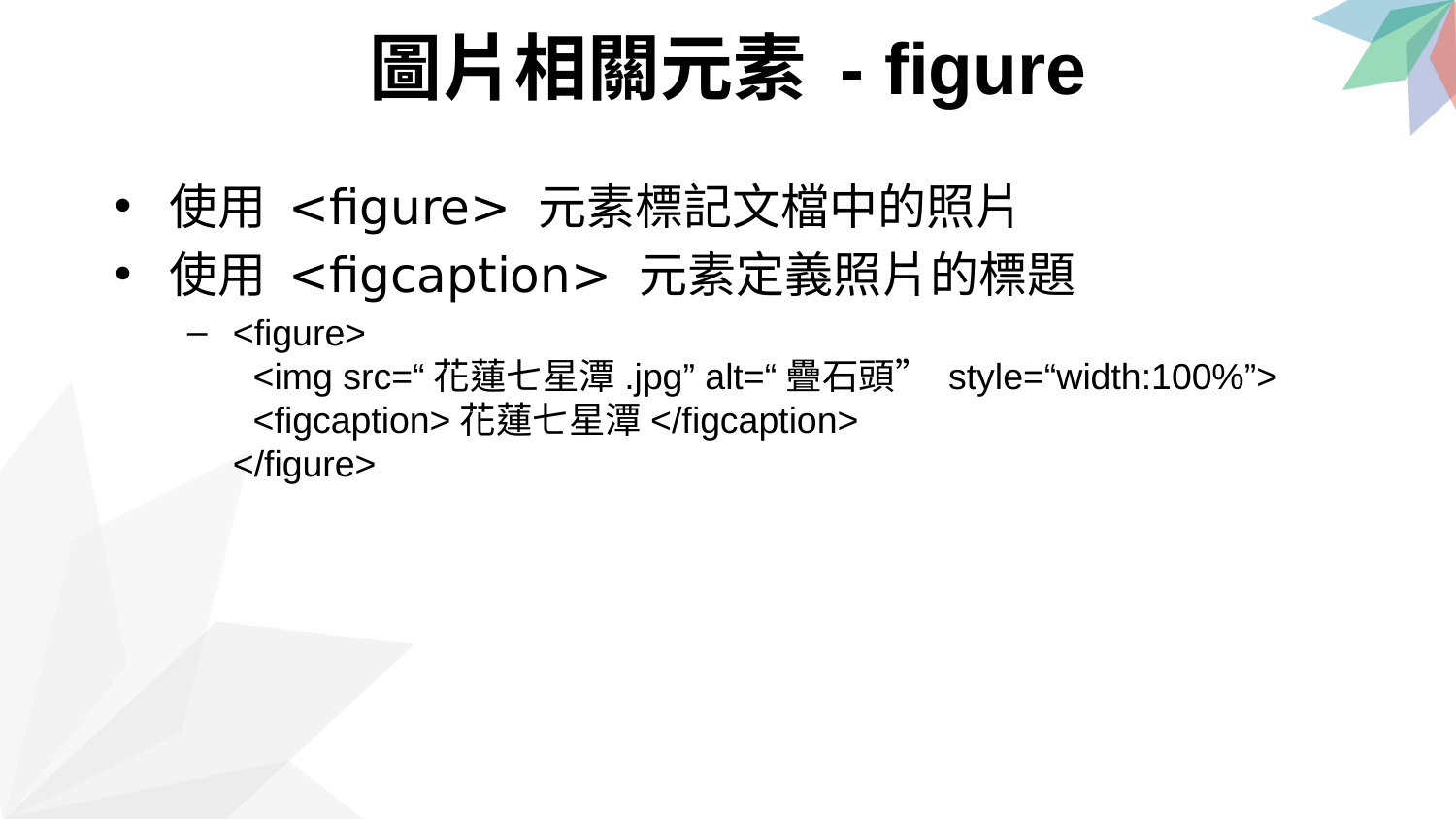

圖片相關元素 - figure
使用 <figure> 元素標記文檔中的照片
使用 <figcaption> 元素定義照片的標題
<figure>
  <img src=“花蓮七星潭.jpg” alt=“疊石頭” style=“width:100%”>
  <figcaption>花蓮七星潭</figcaption>
</figure>